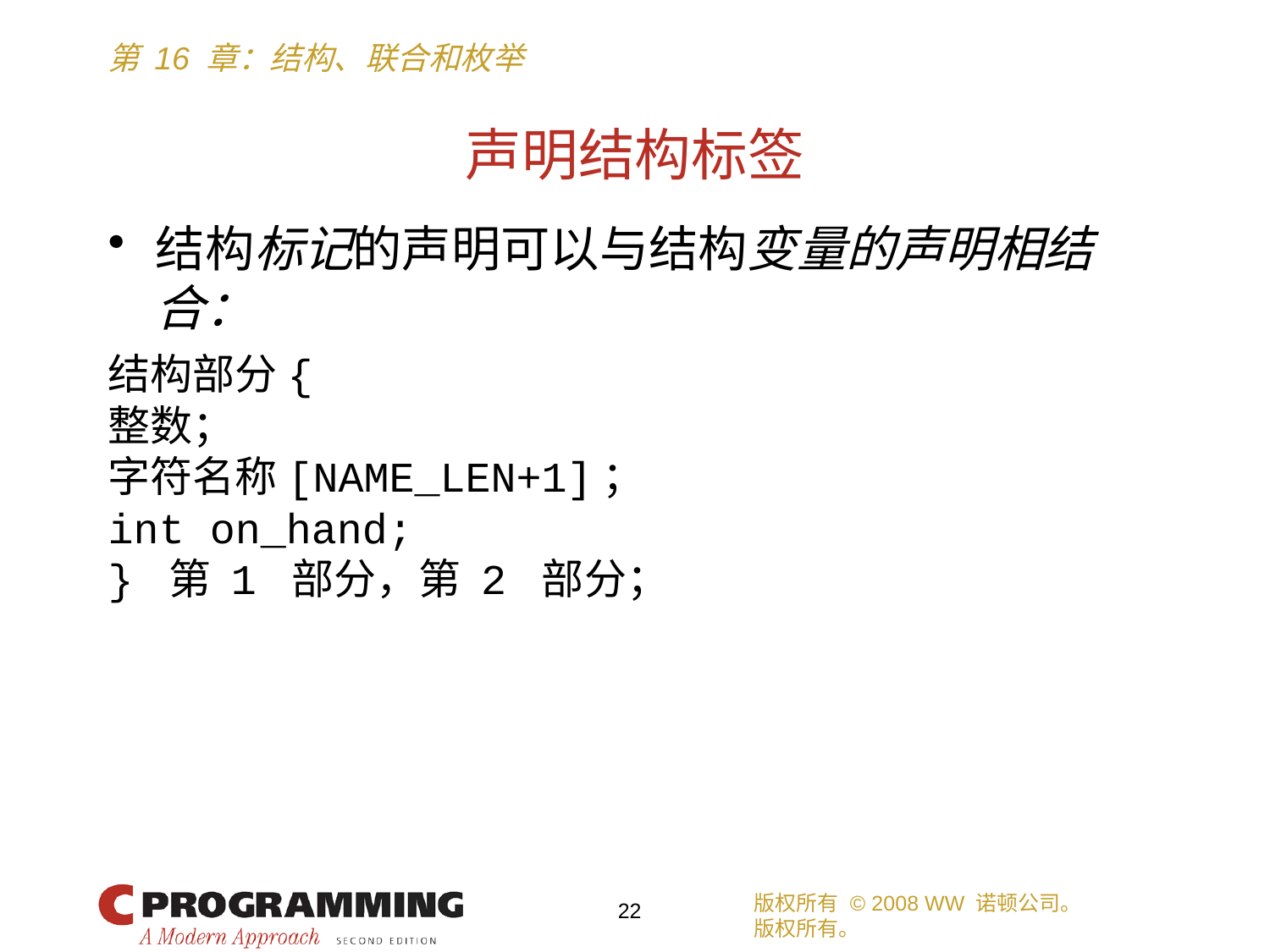

# 声明结构标签
结构标记的声明可以与结构变量的声明相结合：
结构部分{
整数；
字符名称[NAME_LEN+1]；
int on_hand;
} 第 1 部分，第 2 部分；
版权所有 © 2008 WW 诺顿公司。
版权所有。
22